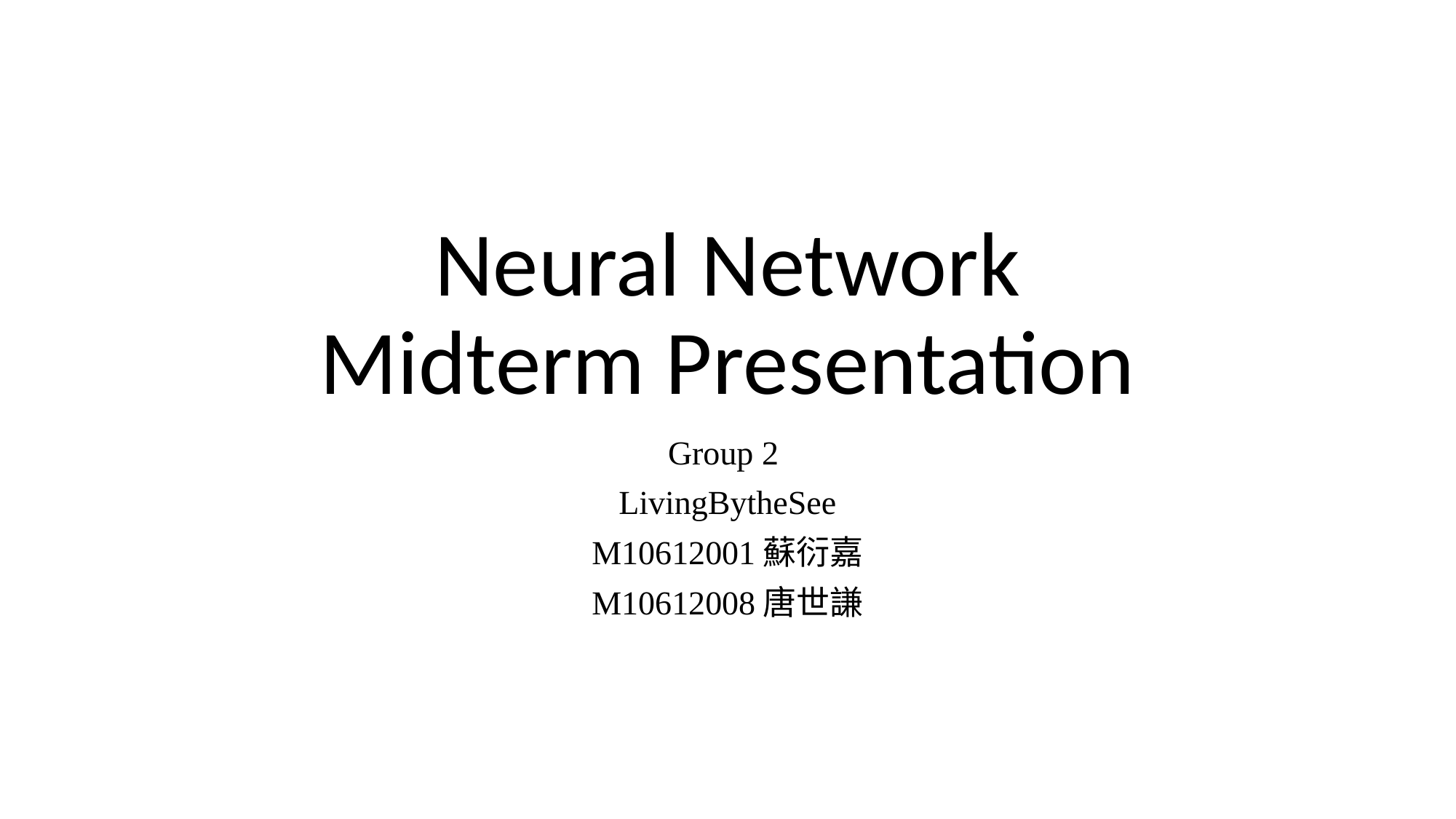

# Neural Network Midterm Presentation
Group 2
LivingBytheSee
M10612001蘇衍嘉
M10612008唐世謙